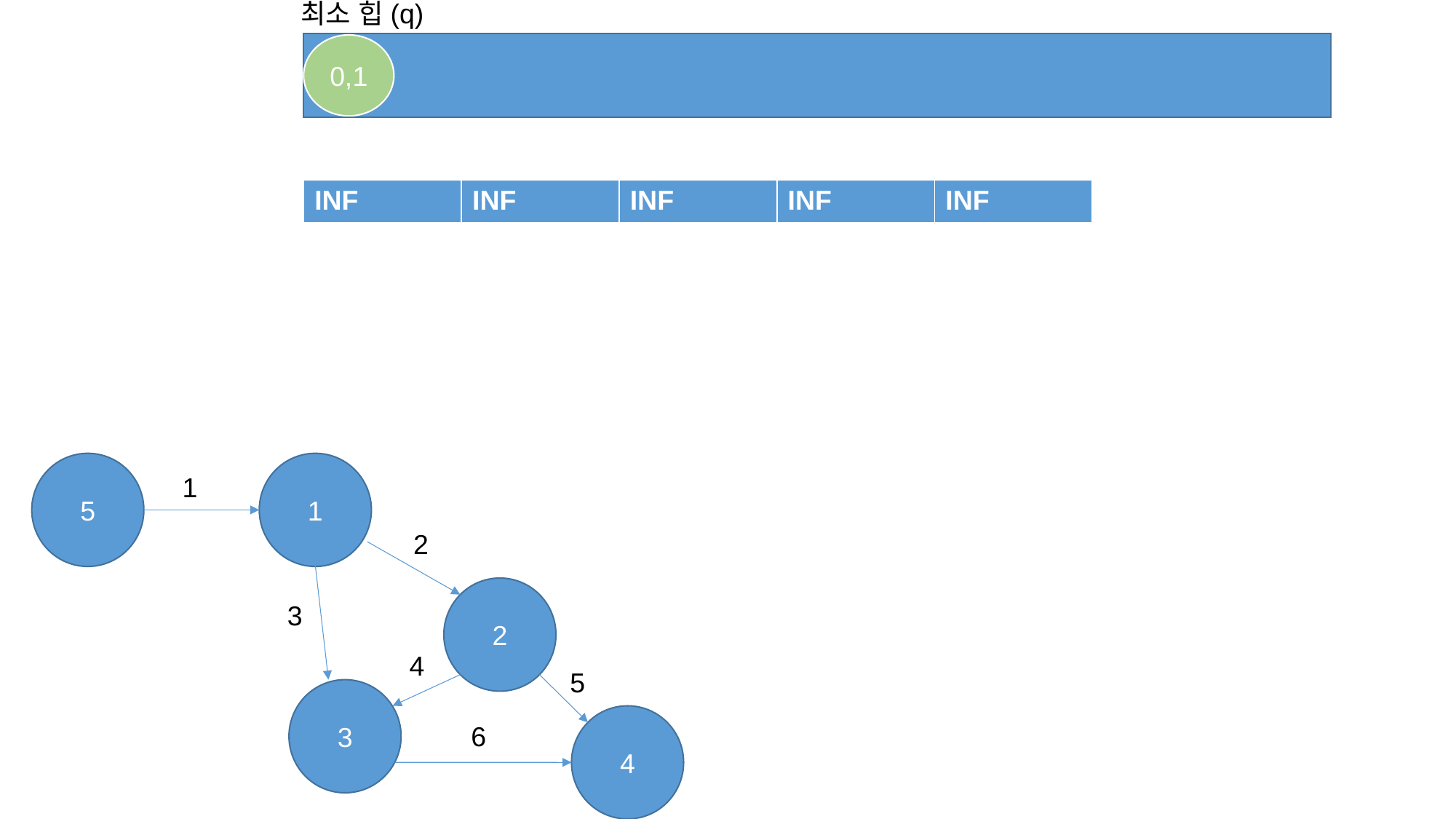

최소 힙(q)

0,1
| INF | INF | INF | INF | INF |
| --- | --- | --- | --- | --- |
5
1
1
2
2
3
4
5
3
4
6